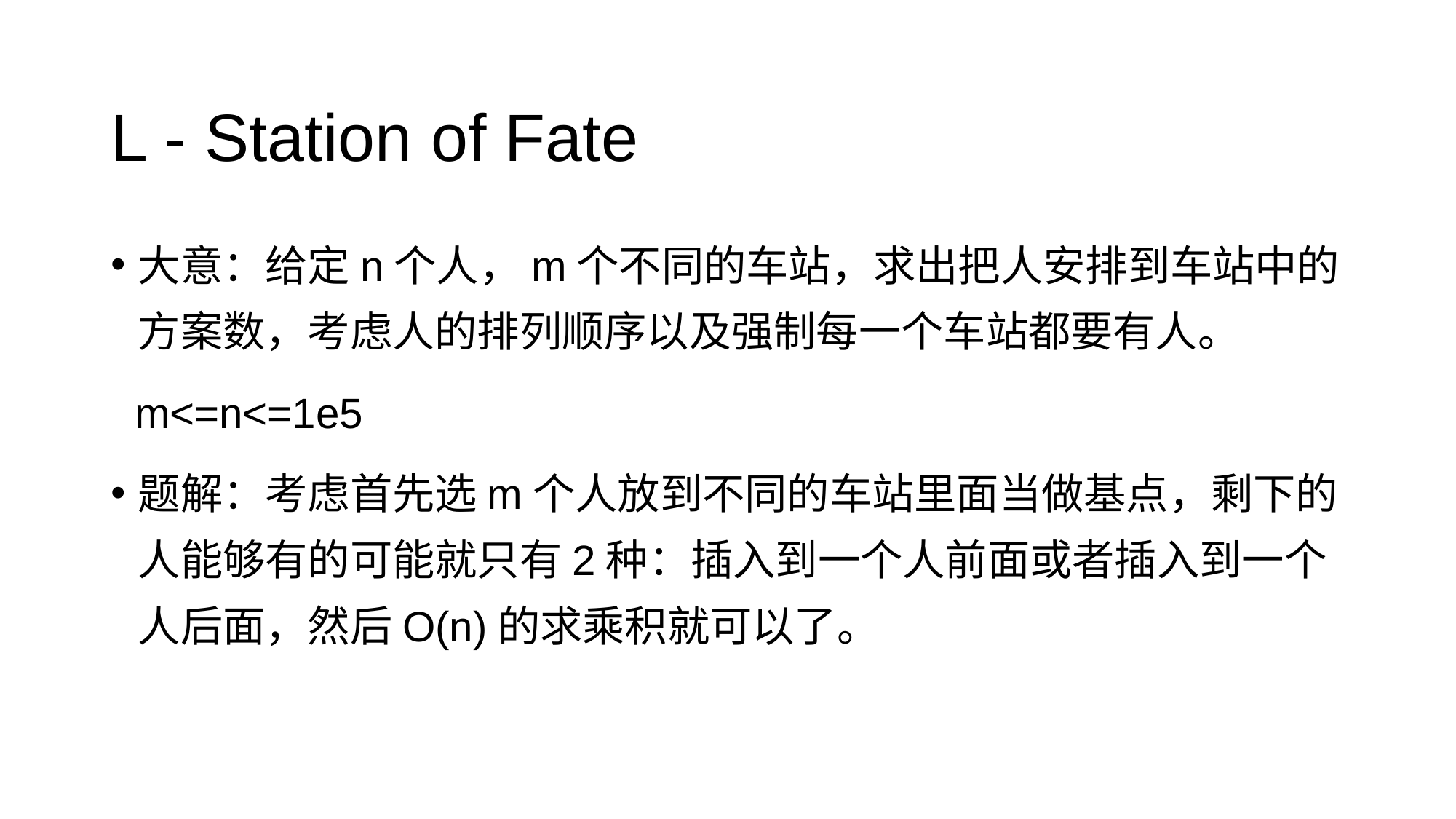

# L - Station of Fate
大意：给定n个人，m个不同的车站，求出把人安排到车站中的方案数，考虑人的排列顺序以及强制每一个车站都要有人。
  m<=n<=1e5
题解：考虑首先选m个人放到不同的车站里面当做基点，剩下的人能够有的可能就只有2种：插入到一个人前面或者插入到一个人后面，然后O(n)的求乘积就可以了。